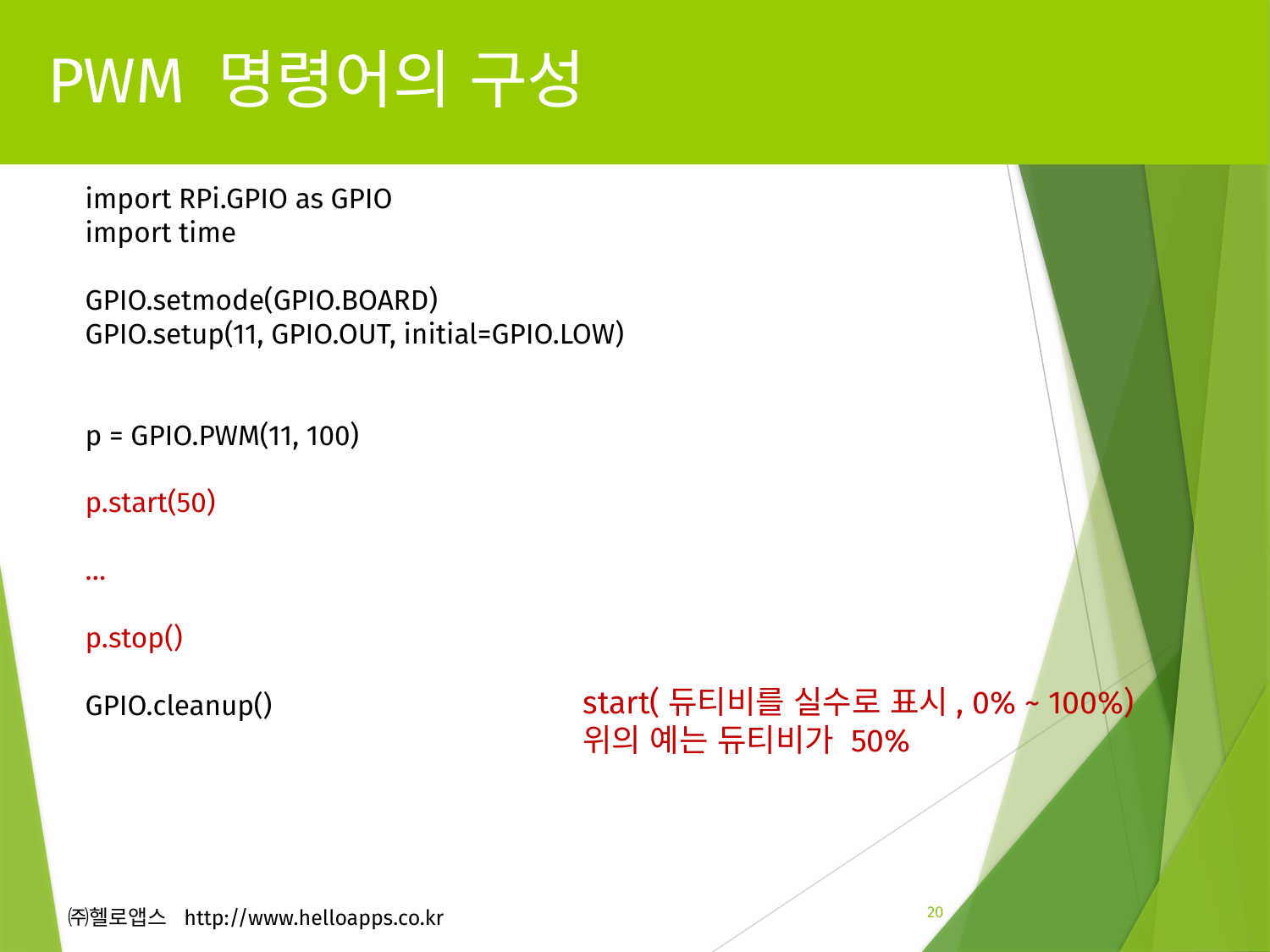

# PWM 명령어의 구성
import RPi.GPIO as GPIO
import time

GPIO.setmode(GPIO.BOARD)
GPIO.setup(11, GPIO.OUT, initial=GPIO.LOW)

p = GPIO.PWM(11, 100)

p.start(50)

…

p.stop()

GPIO.cleanup()
start(듀티비를 실수로 표시, 0% ~ 100%)
위의 예는 듀티비가 50%
20